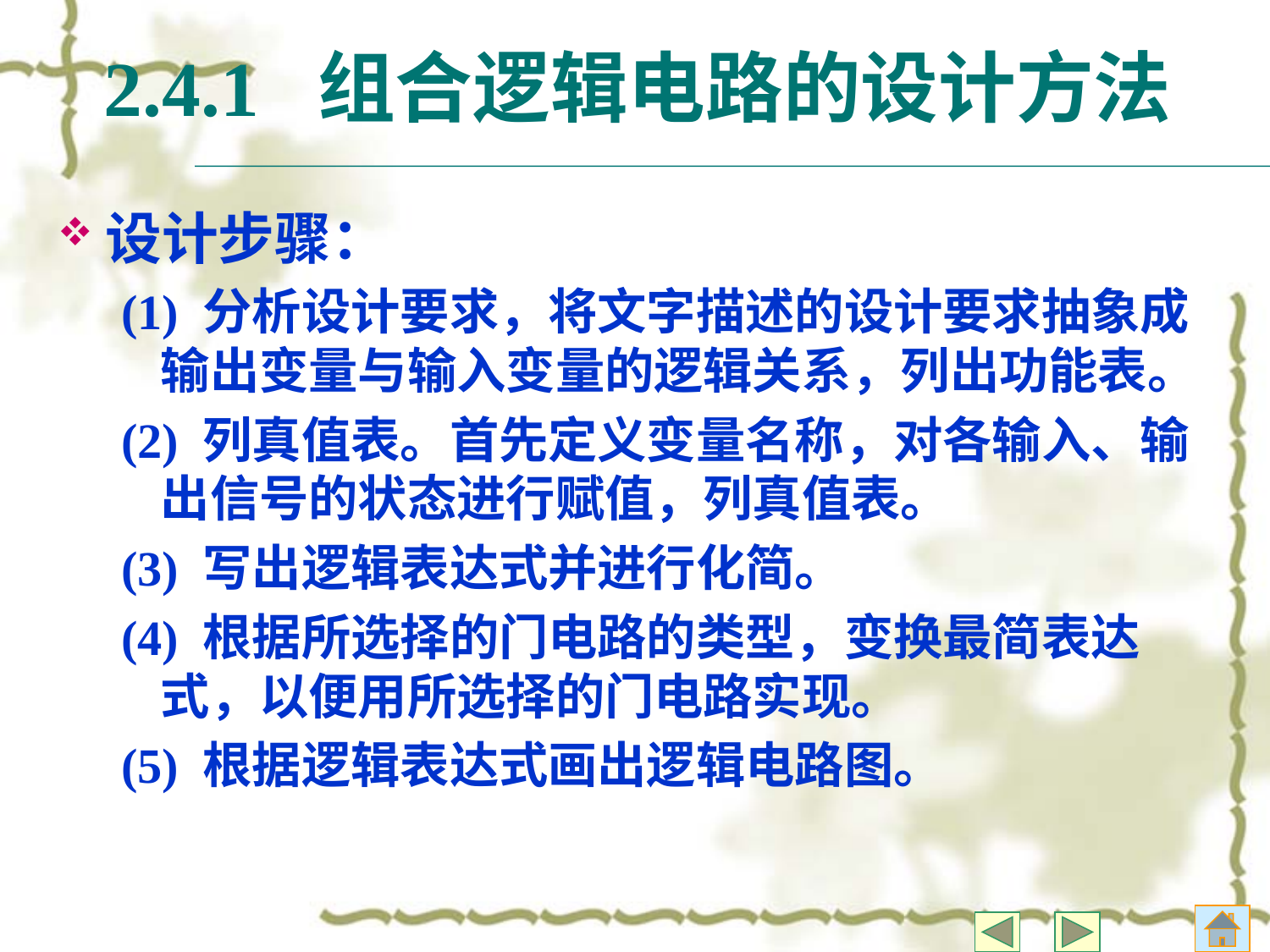

# 2.4.1  组合逻辑电路的设计方法
设计步骤：
(1) 分析设计要求，将文字描述的设计要求抽象成输出变量与输入变量的逻辑关系，列出功能表。
(2) 列真值表。首先定义变量名称，对各输入、输出信号的状态进行赋值，列真值表。
(3) 写出逻辑表达式并进行化简。
(4) 根据所选择的门电路的类型，变换最简表达式，以便用所选择的门电路实现。
(5) 根据逻辑表达式画出逻辑电路图。